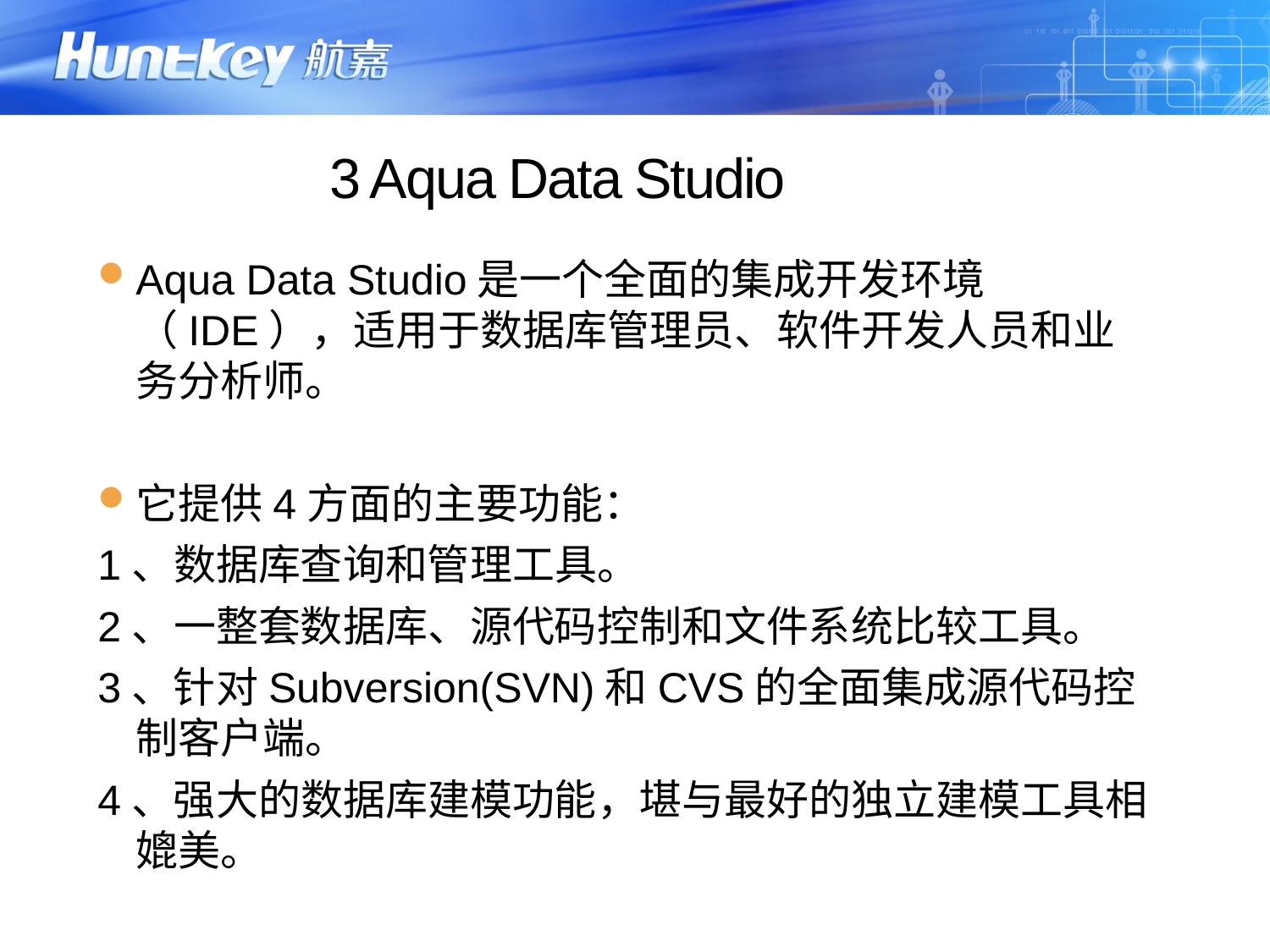

# 3 Aqua Data Studio
Aqua Data Studio是一个全面的集成开发环境（IDE），适用于数据库管理员、软件开发人员和业务分析师。

它提供4方面的主要功能：
1、数据库查询和管理工具。
2、一整套数据库、源代码控制和文件系统比较工具。
3、针对Subversion(SVN)和CVS的全面集成源代码控制客户端。
4、强大的数据库建模功能，堪与最好的独立建模工具相媲美。